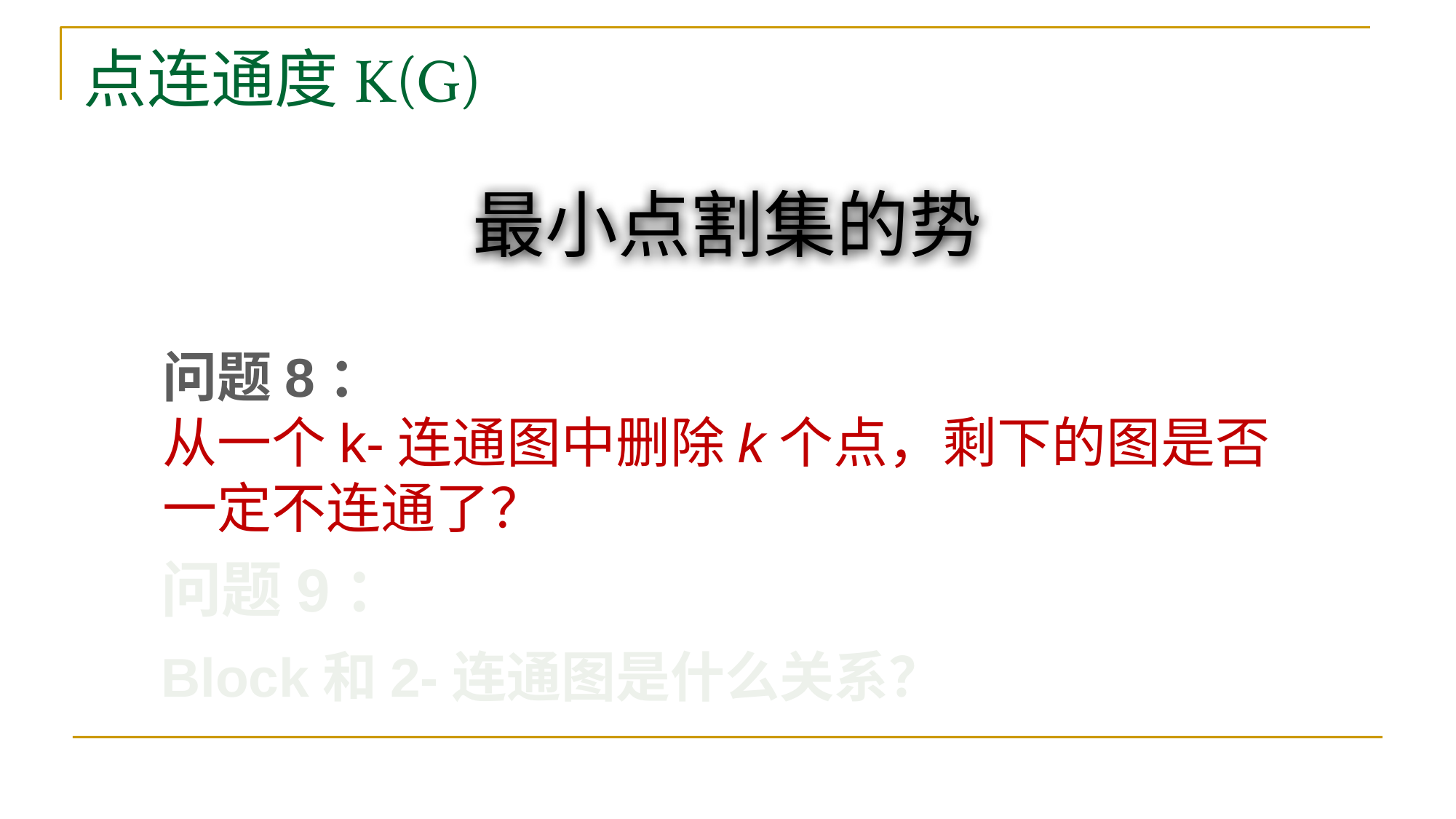

# 点连通度K(G)
最小点割集的势
问题8：
从一个k-连通图中删除k个点，剩下的图是否一定不连通了？
问题9：
Block和2-连通图是什么关系？